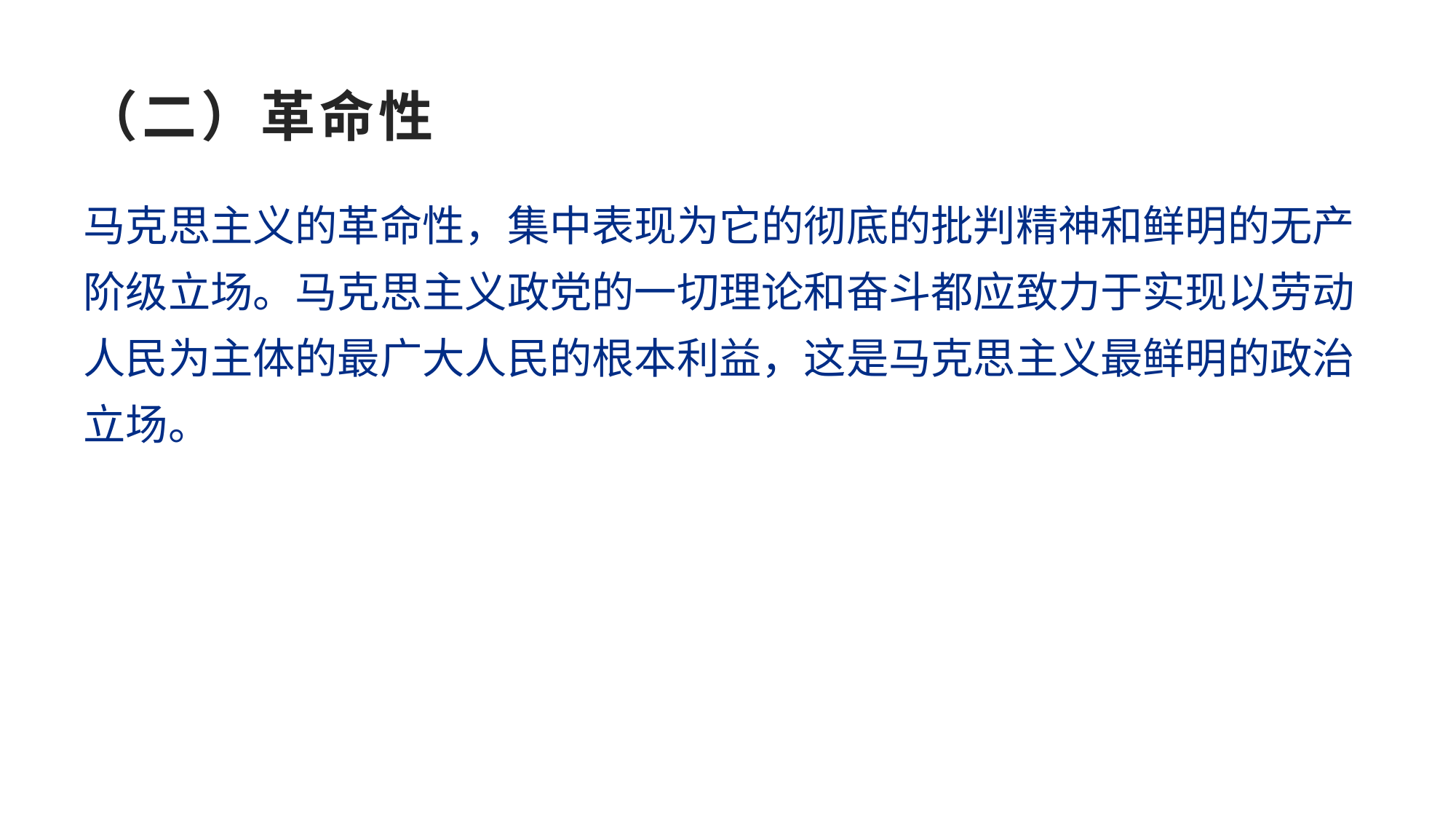

# （二）革命性
马克思主义的革命性，集中表现为它的彻底的批判精神和鲜明的无产阶级立场。马克思主义政党的一切理论和奋斗都应致力于实现以劳动人民为主体的最广大人民的根本利益，这是马克思主义最鲜明的政治立场。